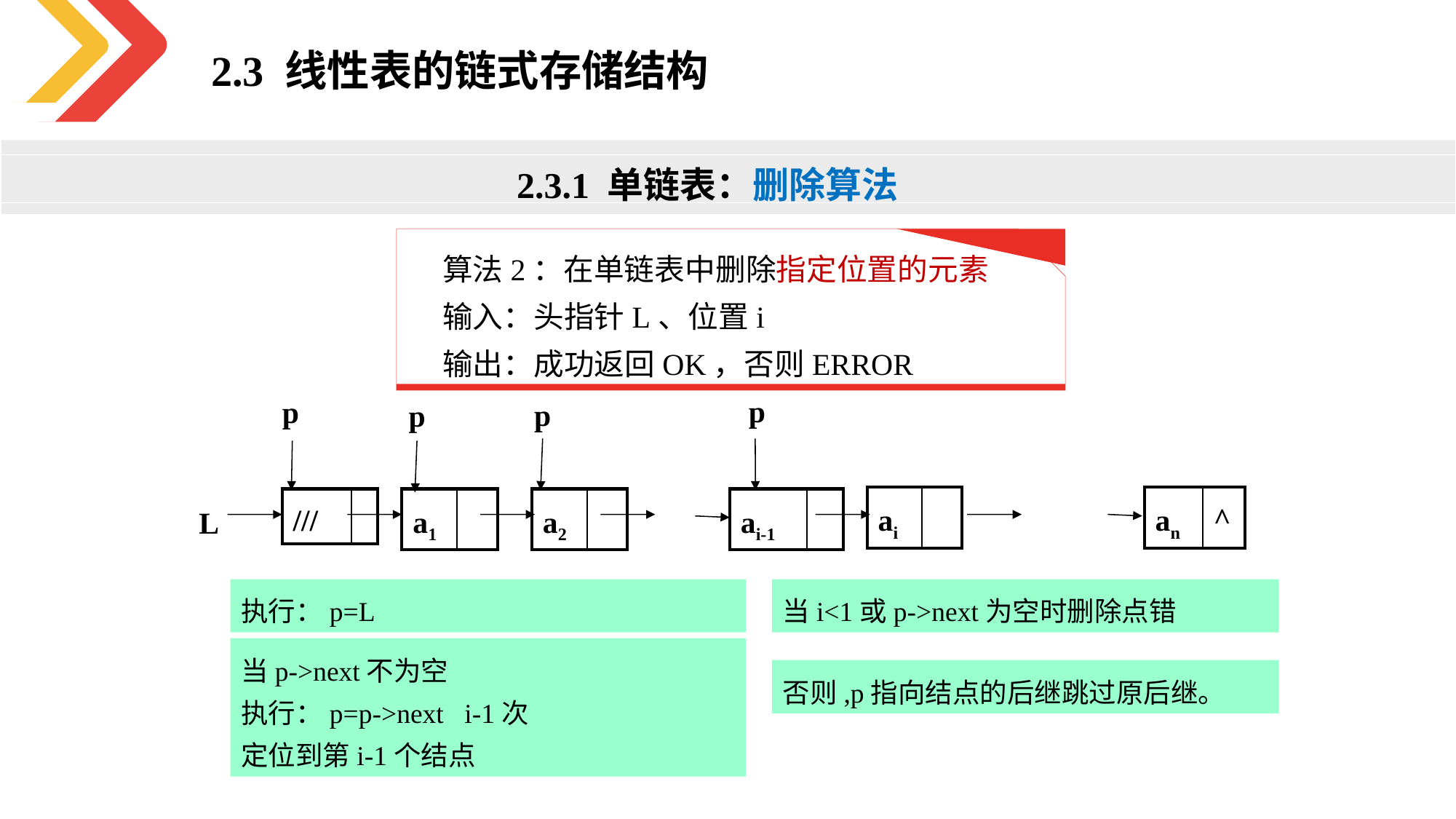

2.3 线性表的链式存储结构

2.3.1 单链表：删除算法

算法2：在单链表中删除指定位置的元素
输入：头指针L、位置i
输出：成功返回OK，否则ERROR
p
p
p
p

L
| ai |  |
| --- | --- |
| an | ^ |
| --- | --- |
| /// |  |
| --- | --- |
| a1 |  |
| --- | --- |
| a2 |  |
| --- | --- |
| ai-1 |  |
| --- | --- |

执行：p=L
当i<1或p->next为空时删除点错
当p->next不为空
执行：p=p->next   i-1次
定位到第i-1个结点
否则,p指向结点的后继跳过原后继。